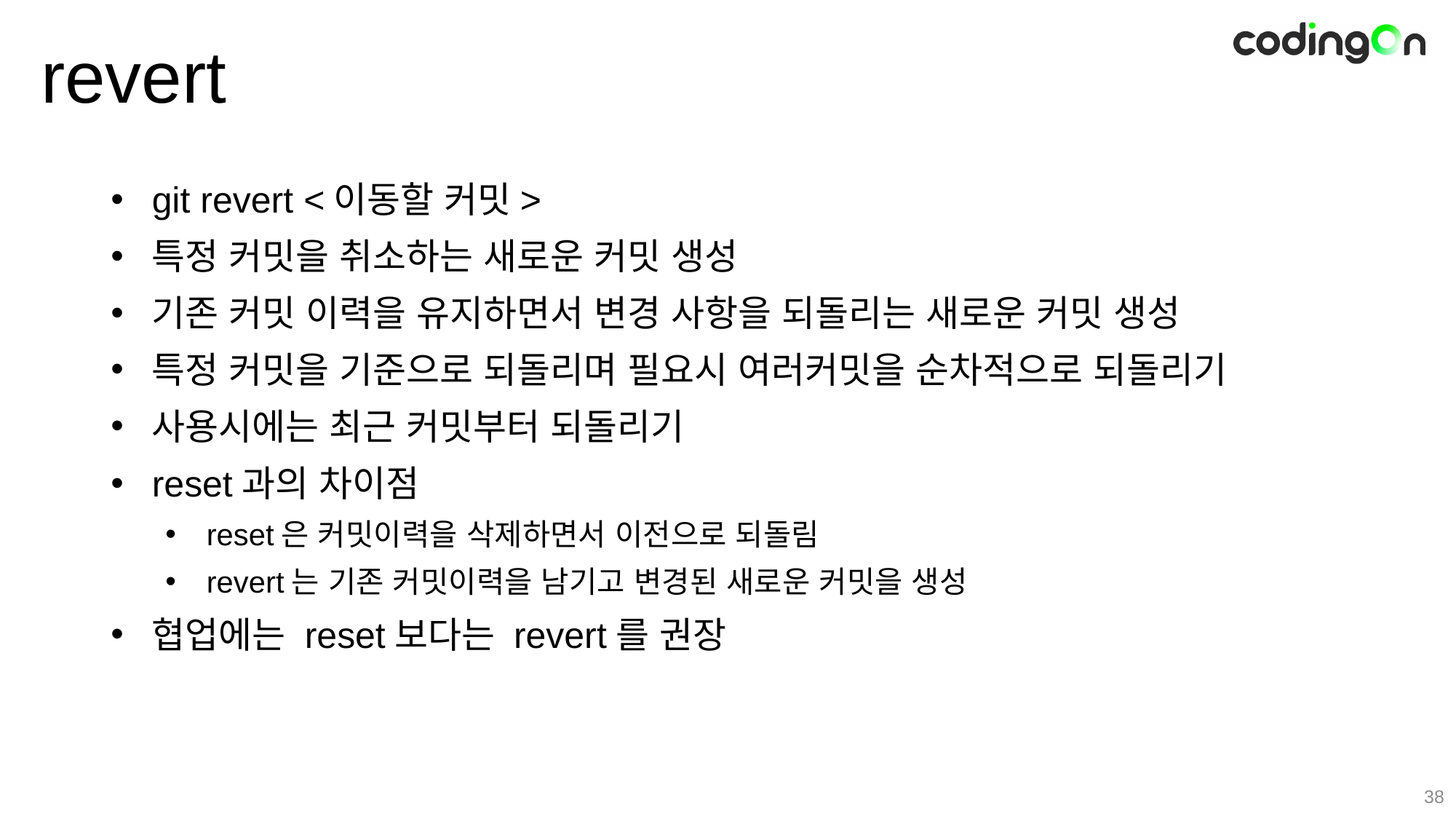

# revert
git revert <이동할 커밋>
특정 커밋을 취소하는 새로운 커밋 생성
기존 커밋 이력을 유지하면서 변경 사항을 되돌리는 새로운 커밋 생성
특정 커밋을 기준으로 되돌리며 필요시 여러커밋을 순차적으로 되돌리기
사용시에는 최근 커밋부터 되돌리기
reset과의 차이점
reset은 커밋이력을 삭제하면서 이전으로 되돌림
revert는 기존 커밋이력을 남기고 변경된 새로운 커밋을 생성
협업에는 reset보다는 revert를 권장

38